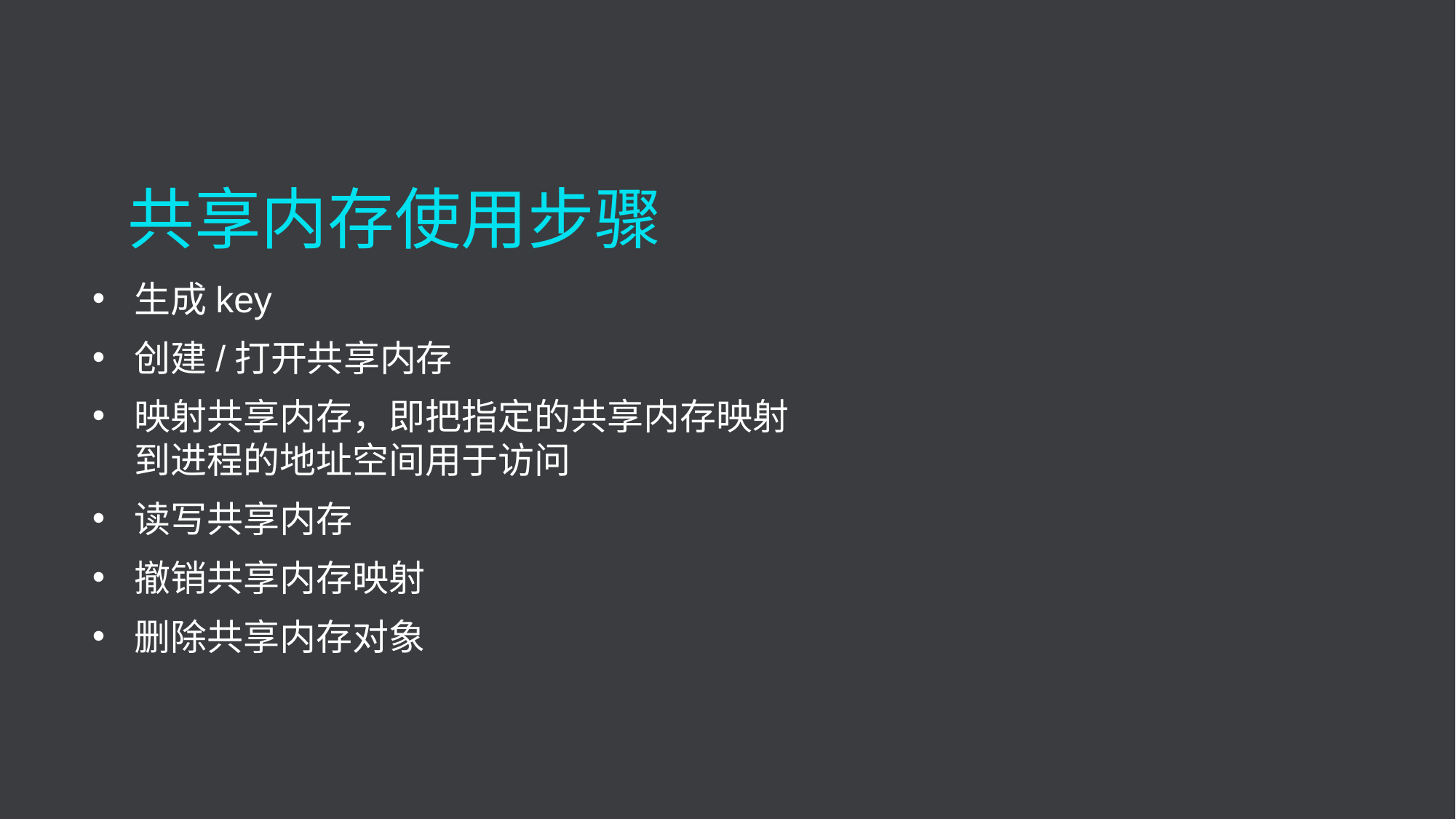

共享内存使用步骤
生成key
创建/打开共享内存
映射共享内存，即把指定的共享内存映射到进程的地址空间用于访问
读写共享内存
撤销共享内存映射
删除共享内存对象